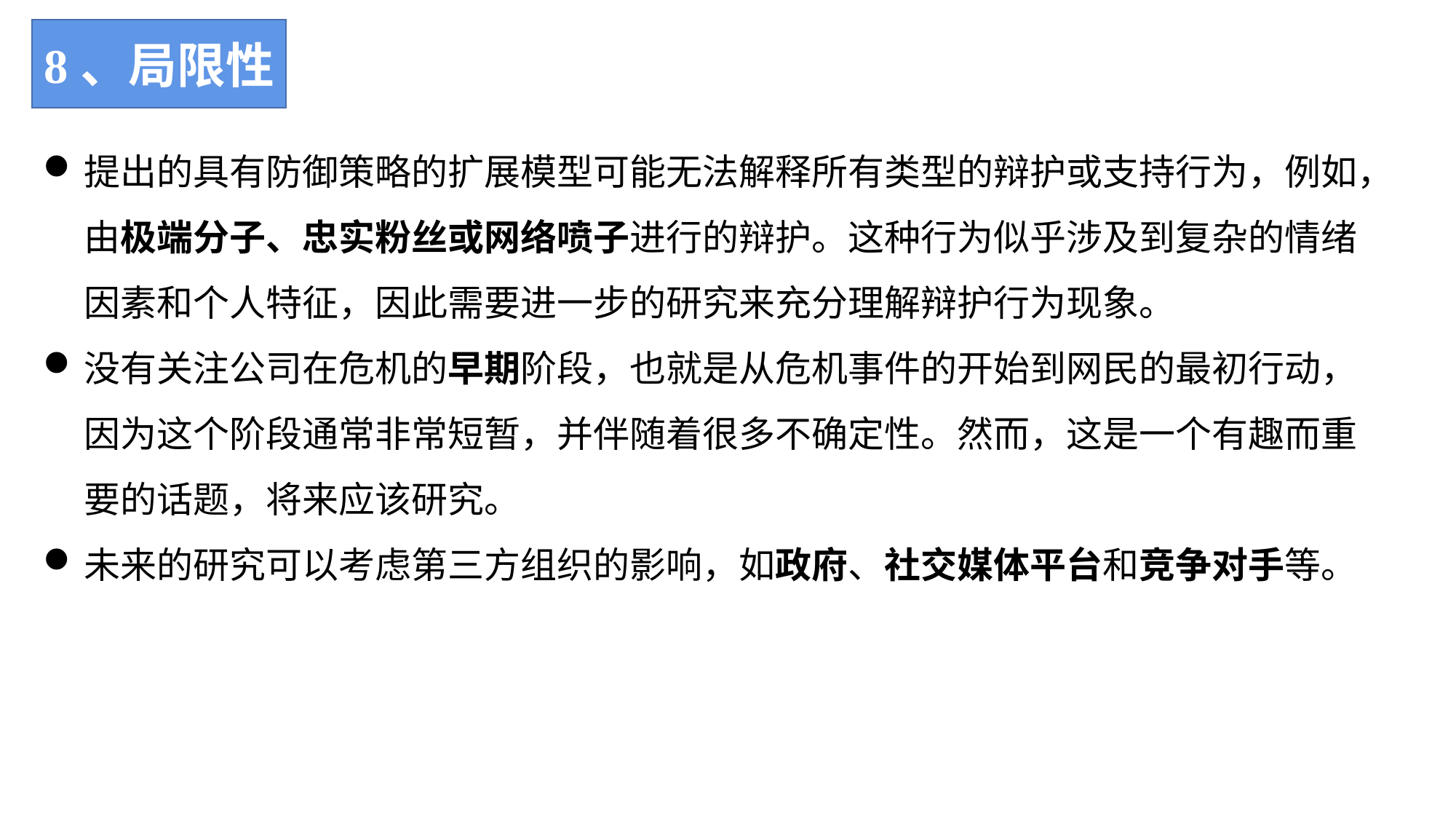

8、局限性
提出的具有防御策略的扩展模型可能无法解释所有类型的辩护或支持行为，例如，由极端分子、忠实粉丝或网络喷子进行的辩护。这种行为似乎涉及到复杂的情绪因素和个人特征，因此需要进一步的研究来充分理解辩护行为现象。
没有关注公司在危机的早期阶段，也就是从危机事件的开始到网民的最初行动，因为这个阶段通常非常短暂，并伴随着很多不确定性。然而，这是一个有趣而重要的话题，将来应该研究。
未来的研究可以考虑第三方组织的影响，如政府、社交媒体平台和竞争对手等。

25